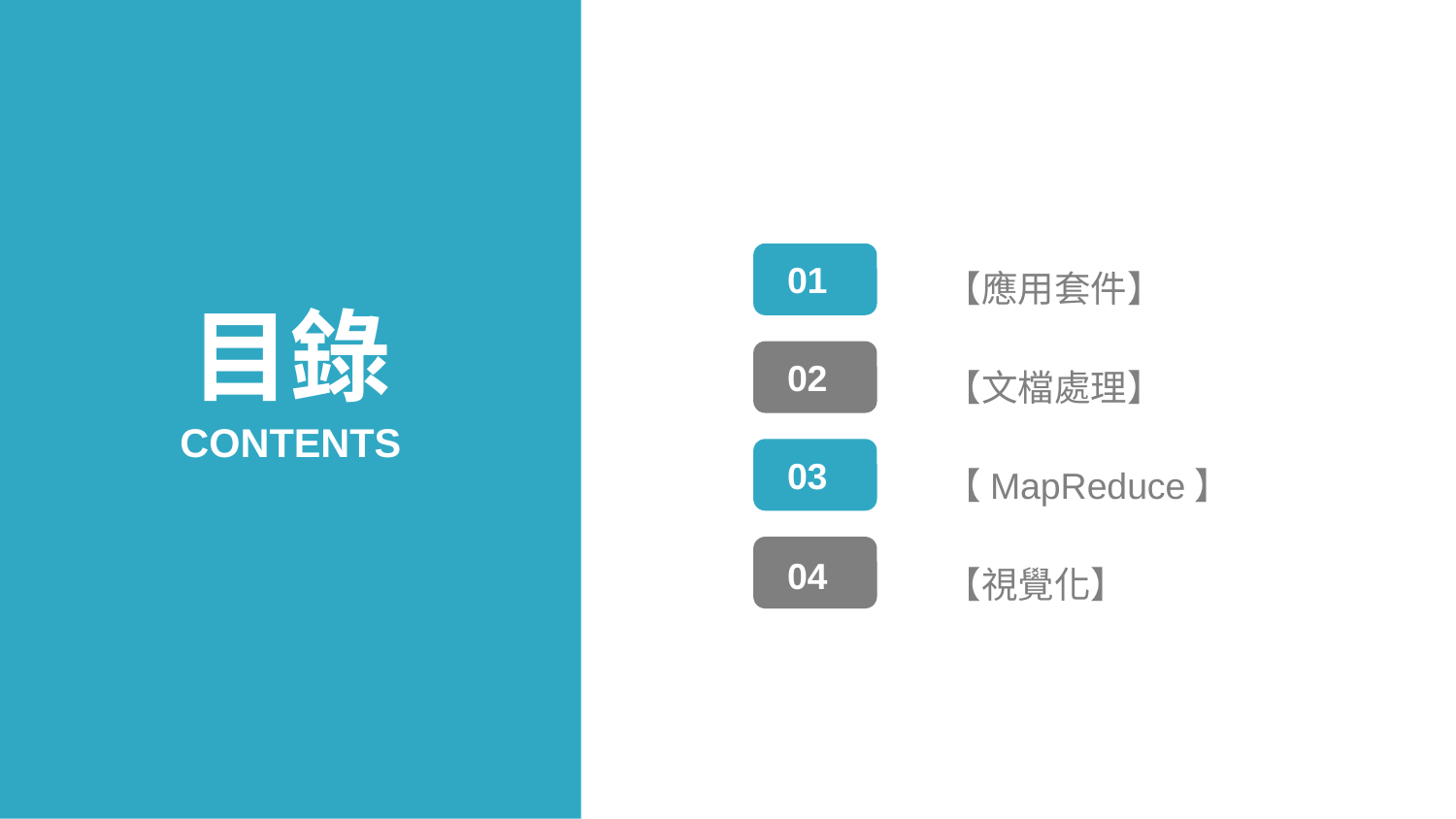

01
【應用套件】

目錄
02
【文檔處理】

CONTENTS
03
【MapReduce】

04
【視覺化】